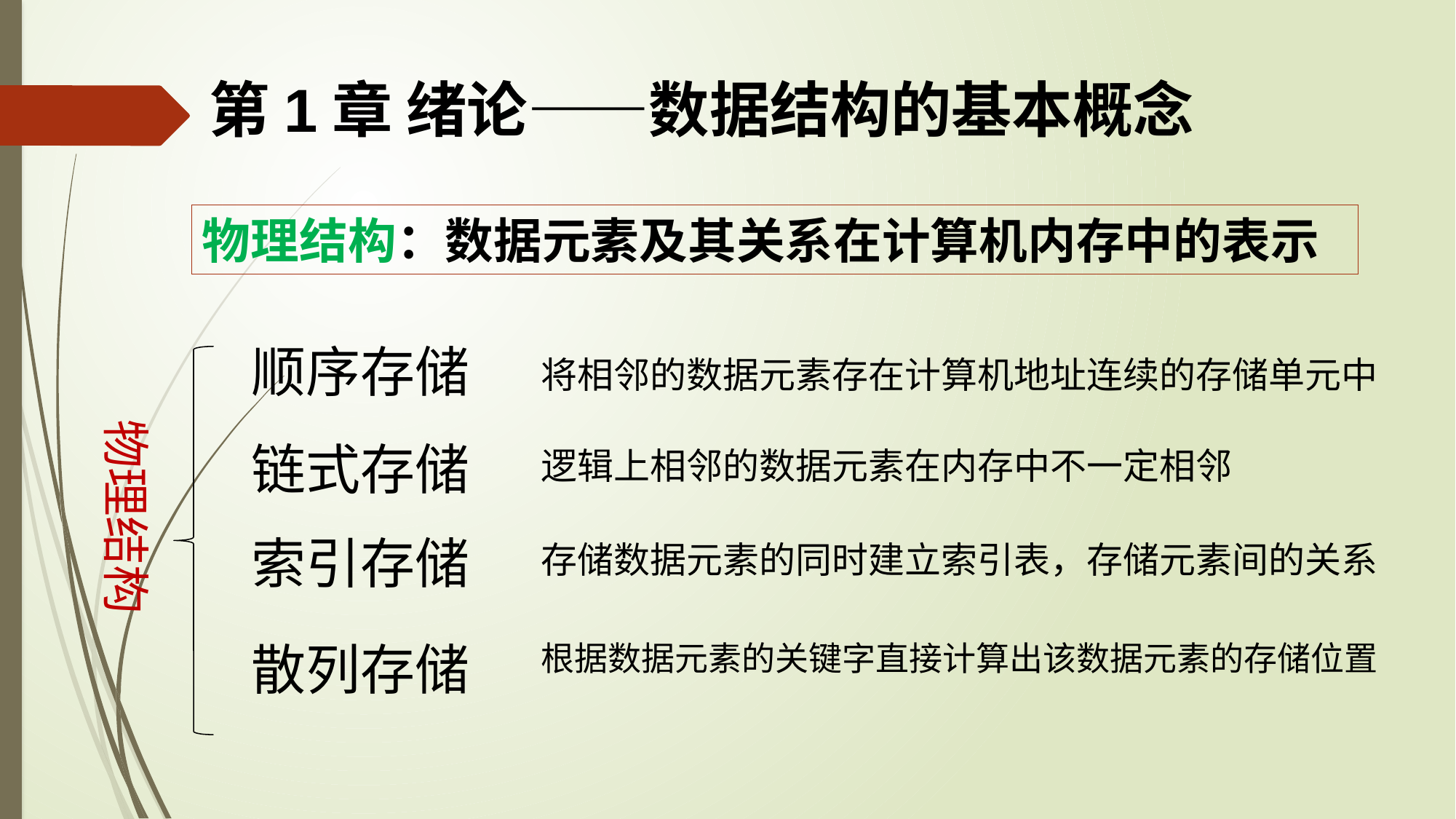

第1章 绪论——数据结构的基本概念
物理结构：数据元素及其关系在计算机内存中的表示
顺序存储

物理结构
链式存储
索引存储
散列存储
将相邻的数据元素存在计算机地址连续的存储单元中
逻辑上相邻的数据元素在内存中不一定相邻
存储数据元素的同时建立索引表，存储元素间的关系
根据数据元素的关键字直接计算出该数据元素的存储位置